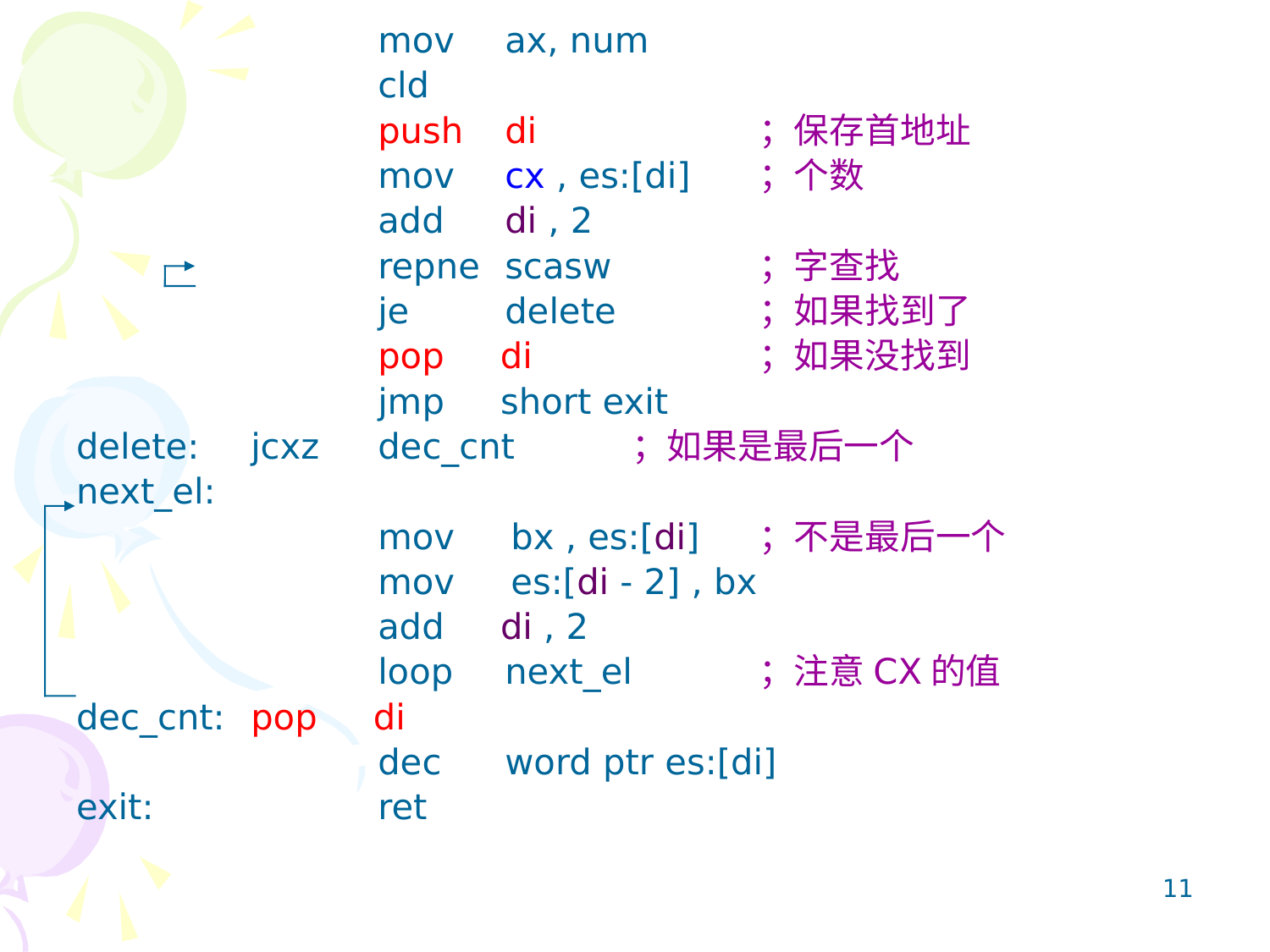

mov	ax, num
			cld
			push	di		；保存首地址
        		mov	cx , es:[di]	；个数
        		add	di , 2
        		repne  	scasw		；字查找
        		je       	delete		；如果找到了
        		pop     di		；如果没找到
        		jmp     short exit
delete:  	jcxz    	dec_cnt	；如果是最后一个
next_el:
        		mov     bx , es:[di]	；不是最后一个
        		mov     es:[di - 2] , bx
        		add     di , 2
        		loop    	next_el	；注意CX的值
dec_cnt:	pop     di
        		dec     	word ptr es:[di]
exit:   		ret

11